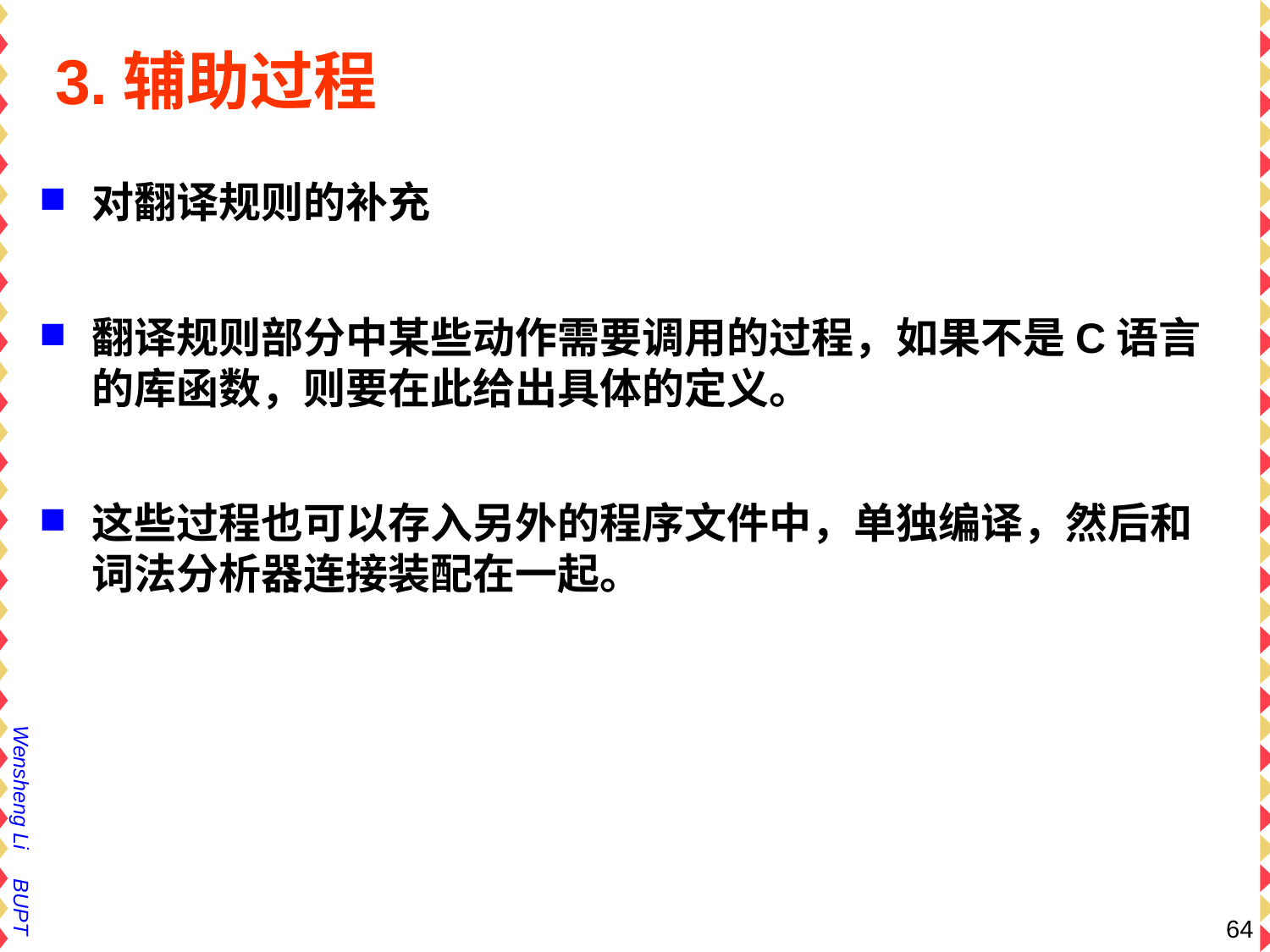

# 3.辅助过程
对翻译规则的补充

翻译规则部分中某些动作需要调用的过程，如果不是C语言的库函数，则要在此给出具体的定义。

这些过程也可以存入另外的程序文件中，单独编译，然后和词法分析器连接装配在一起。
64